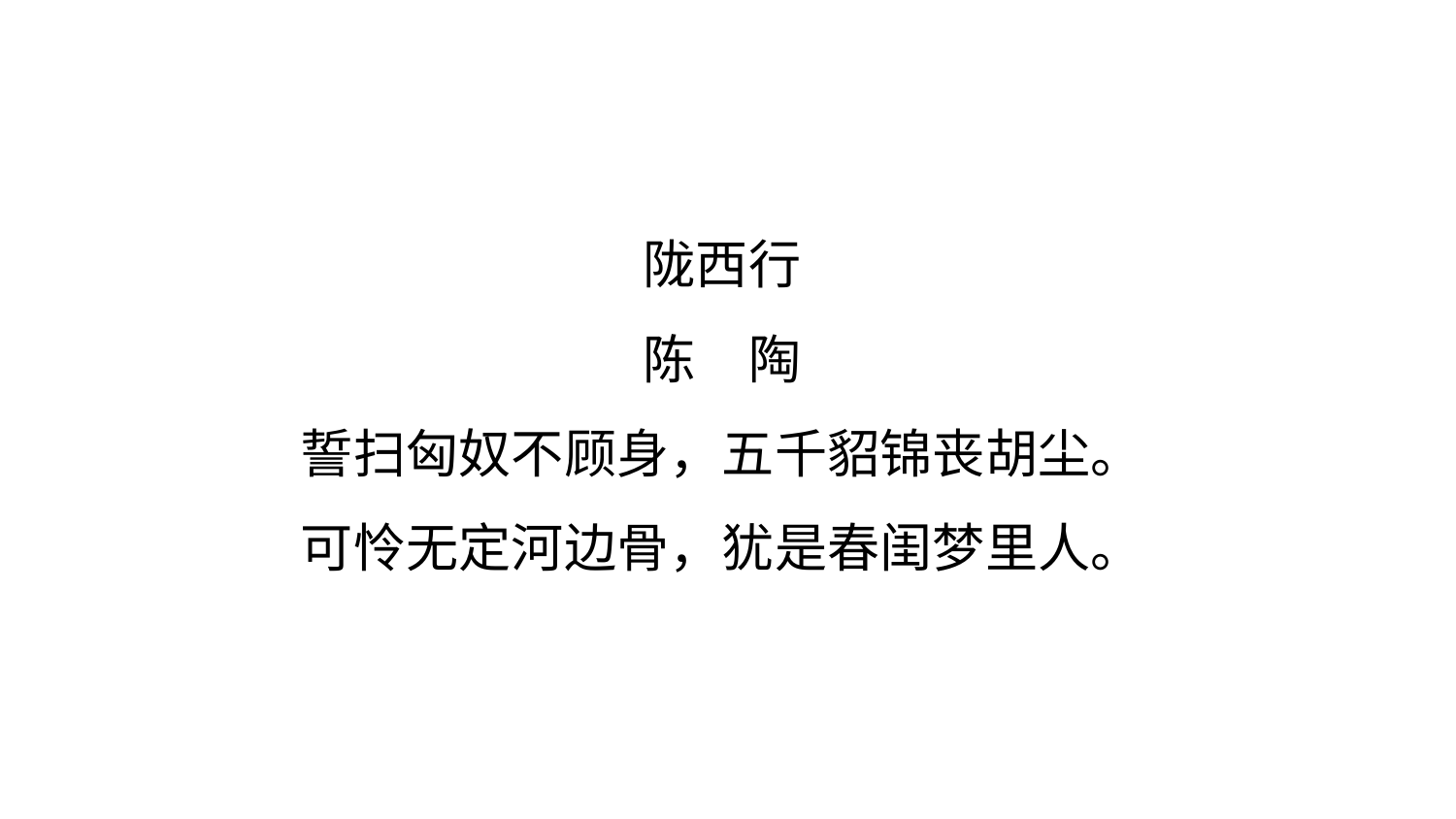

陇西行
陈　陶
誓扫匈奴不顾身，五千貂锦丧胡尘。
可怜无定河边骨，犹是春闺梦里人。